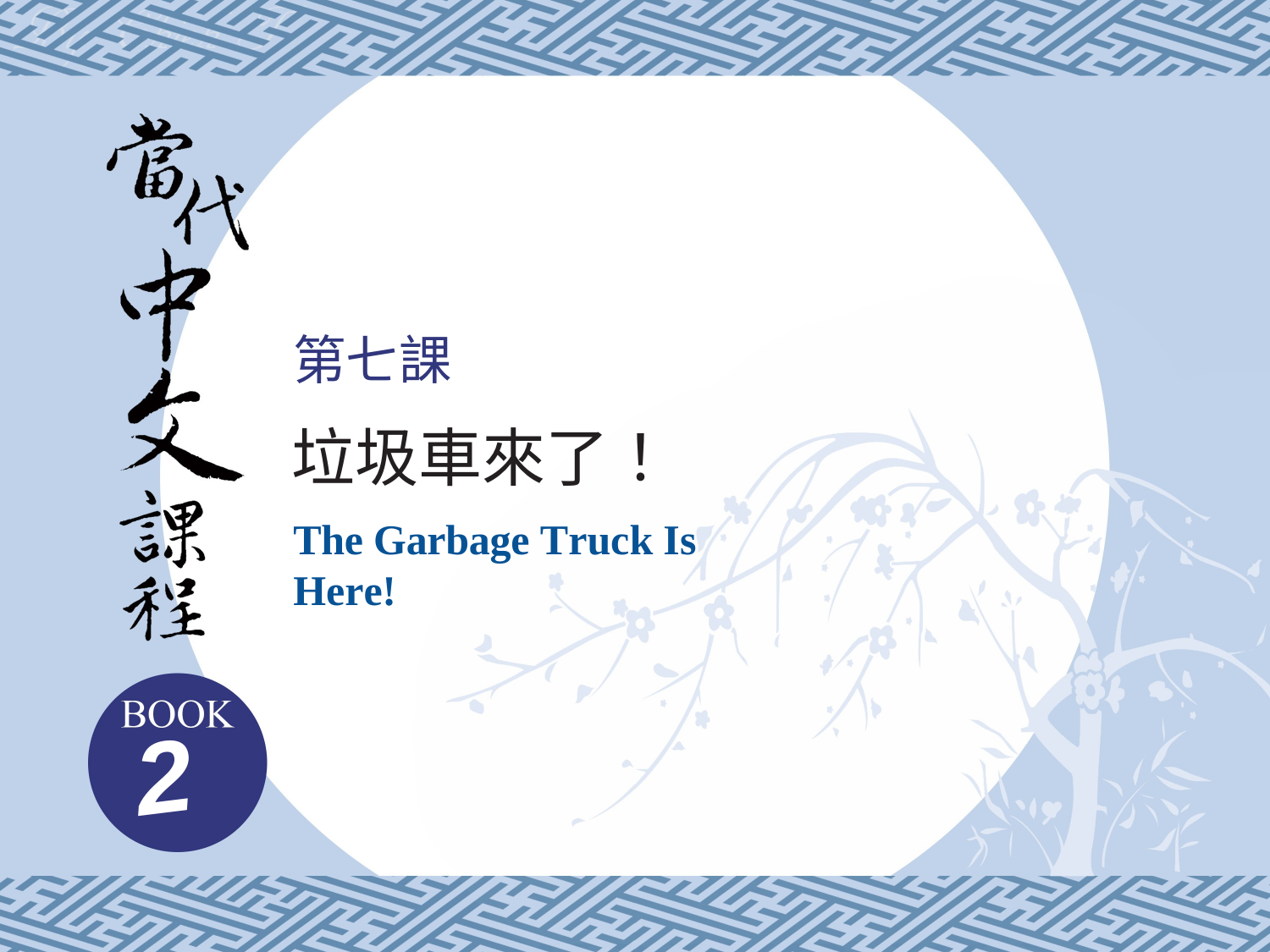

第七課
垃圾車來了！
The Garbage Truck Is Here!
2